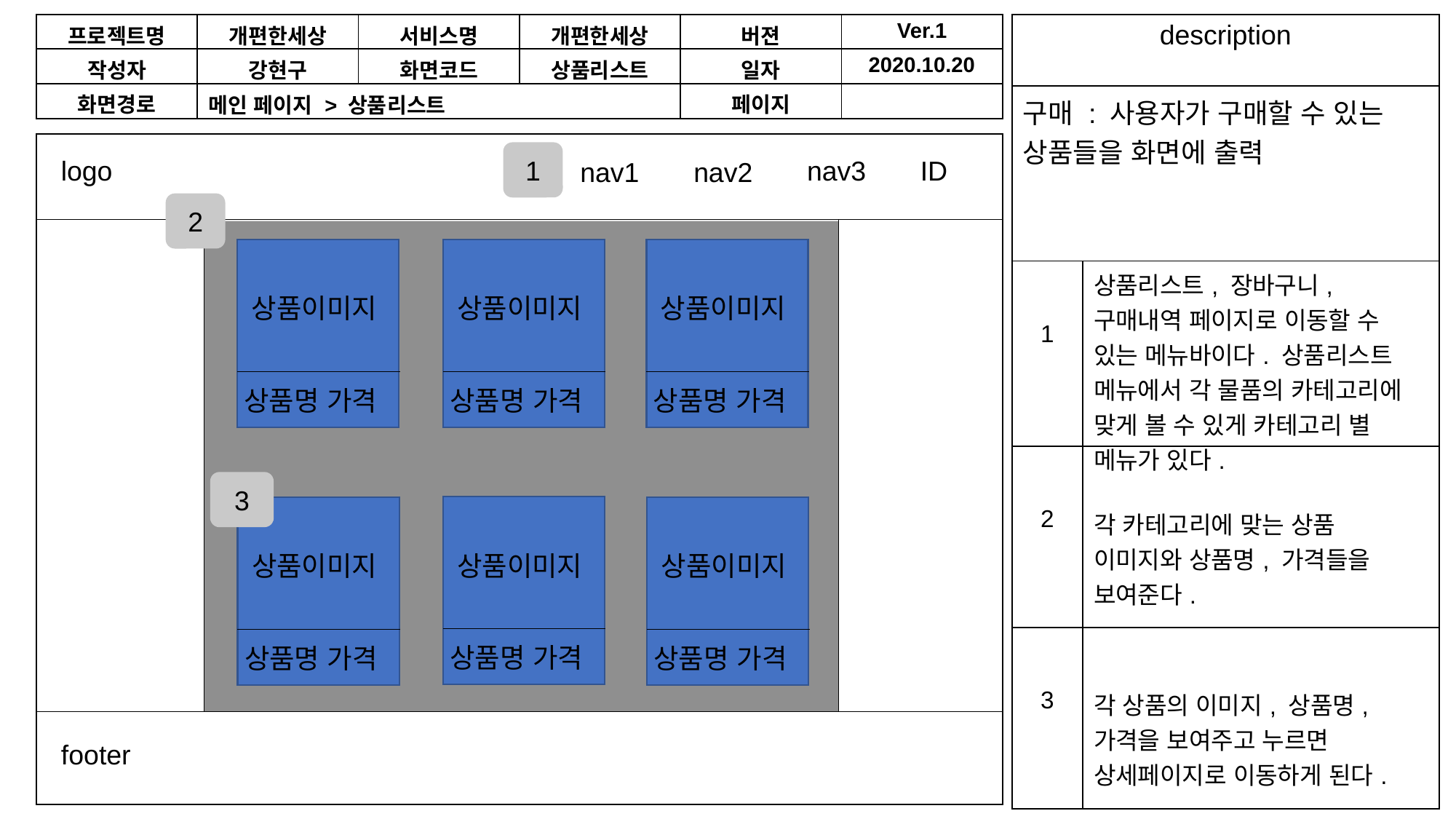

| 프로젝트명 | 개편한세상 | 서비스명 | 개편한세상 | 버젼 | Ver.1 |
| --- | --- | --- | --- | --- | --- |
| 작성자 | 강현구 | 화면코드 | 상품리스트 | 일자 | 2020.10.20 |
| 화면경로 | 메인 페이지 > 상품리스트 |  |  | 페이지 |  |
| description |  |
| --- | --- |
| 구매 : 사용자가 구매할 수 있는 상품들을 화면에 출력 |  |
| 1 | 상품리스트, 장바구니, 구매내역 페이지로 이동할 수 있는 메뉴바이다. 상품리스트 메뉴에서 각 물품의 카테고리에 맞게 볼 수 있게 카테고리 별 메뉴가 있다. |
| 2 | 각 카테고리에 맞는 상품 이미지와 상품명, 가격들을 보여준다. |
| 3 | 각 상품의 이미지, 상품명, 가격을 보여주고 누르면 상세페이지로 이동하게 된다. |

logo
nav3
ID
nav1
nav2

footer
1
2

상품이미지
상품명 가격

상품이미지
상품명 가격

상품이미지
상품명 가격
3

상품이미지
상품명 가격

상품이미지
상품명 가격

상품이미지
상품명 가격